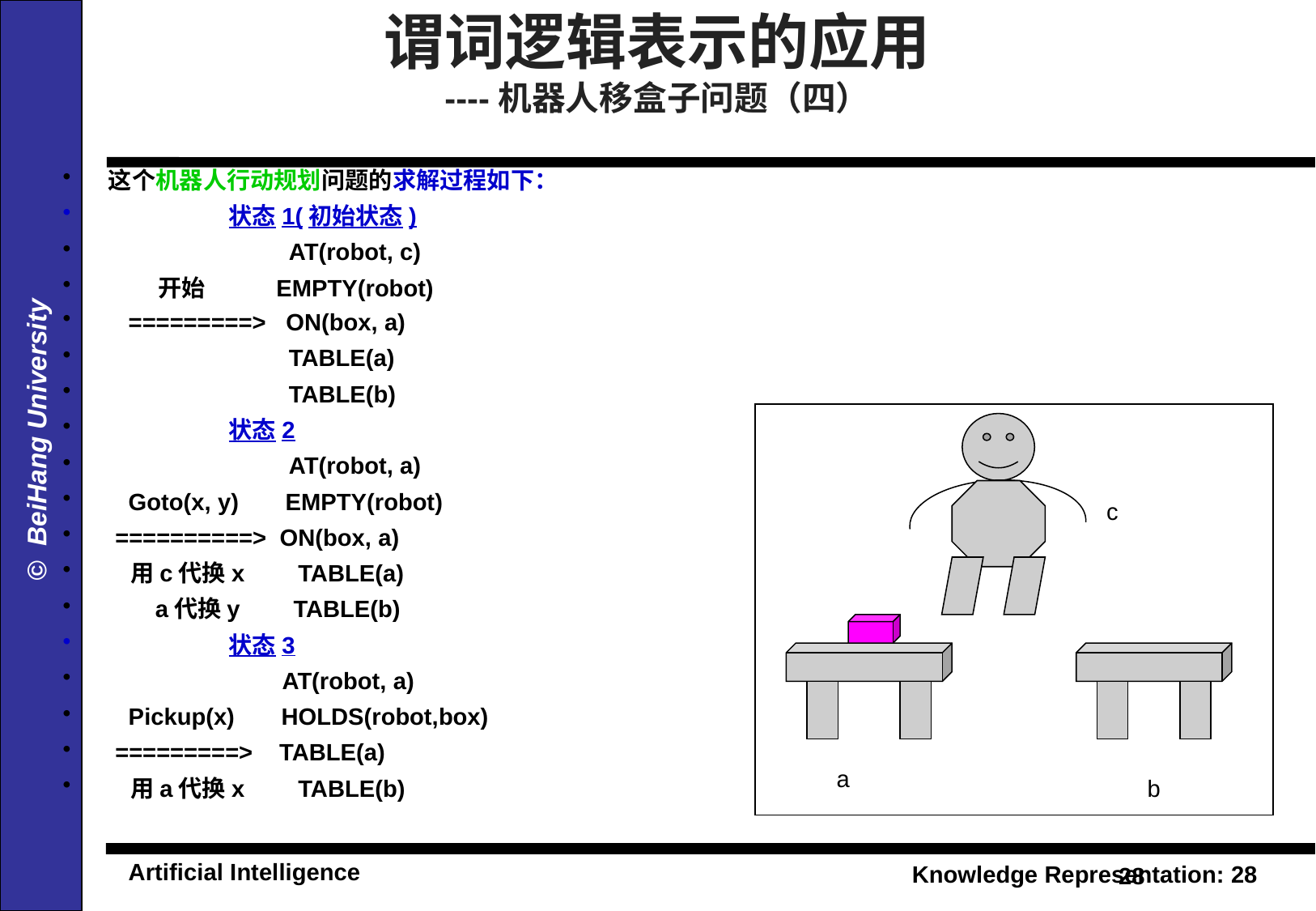

# 谓词逻辑表示的应用 ----机器人移盒子问题（四）
这个机器人行动规划问题的求解过程如下：
                     状态1(初始状态)
                           AT(robot, c)
        开始            EMPTY(robot)
   =========>   ON(box, a)
                           TABLE(a)
                           TABLE(b)
                     状态2
                           AT(robot, a)
   Goto(x, y)       EMPTY(robot)
 ==========>  ON(box, a)
   用c代换x        TABLE(a)
       a代换y        TABLE(b)
                     状态3
                          AT(robot, a)
   Pickup(x)       HOLDS(robot,box)
 =========>    TABLE(a)
   用a代换x        TABLE(b)

c

a
b
28